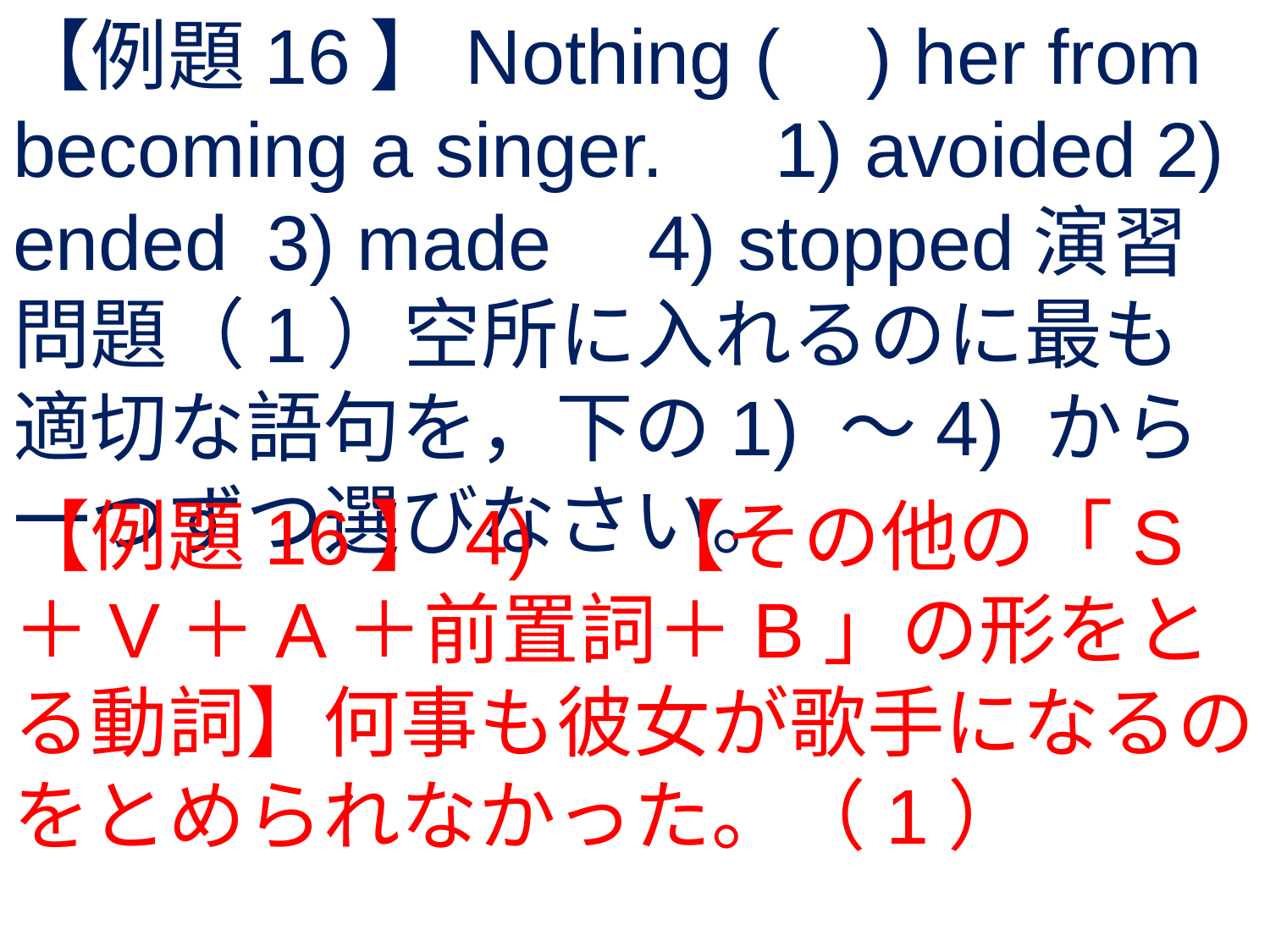

# 【例題16】Nothing (    ) her from becoming a singer.	1) avoided	2) ended	3) made	4) stopped演習問題（1）空所に入れるのに最も適切な語句を，下の1) 〜4) から一つずつ選びなさい。
【例題16】4) 	【その他の「S＋V＋A＋前置詞＋B」の形をとる動詞】何事も彼女が歌手になるのをとめられなかった。（1）